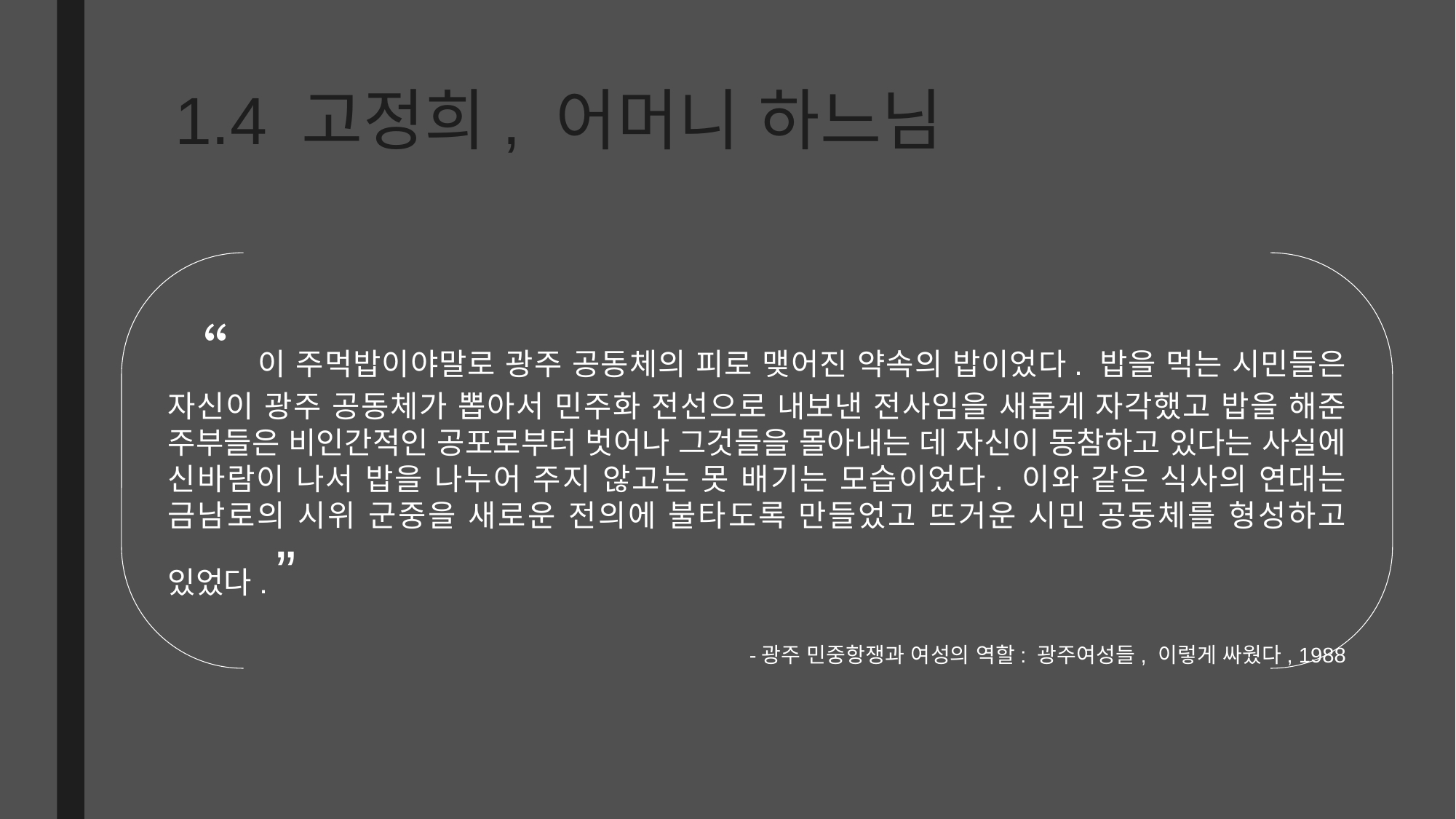

# 1.4 고정희, 어머니 하느님

“ 이 주먹밥이야말로 광주 공동체의 피로 맺어진 약속의 밥이었다. 밥을 먹는 시민들은 자신이 광주 공동체가 뽑아서 민주화 전선으로 내보낸 전사임을 새롭게 자각했고 밥을 해준 주부들은 비인간적인 공포로부터 벗어나 그것들을 몰아내는 데 자신이 동참하고 있다는 사실에 신바람이 나서 밥을 나누어 주지 않고는 못 배기는 모습이었다. 이와 같은 식사의 연대는 금남로의 시위 군중을 새로운 전의에 불타도록 만들었고 뜨거운 시민 공동체를 형성하고 있었다. ”

-광주 민중항쟁과 여성의 역할: 광주여성들, 이렇게 싸웠다, 1988